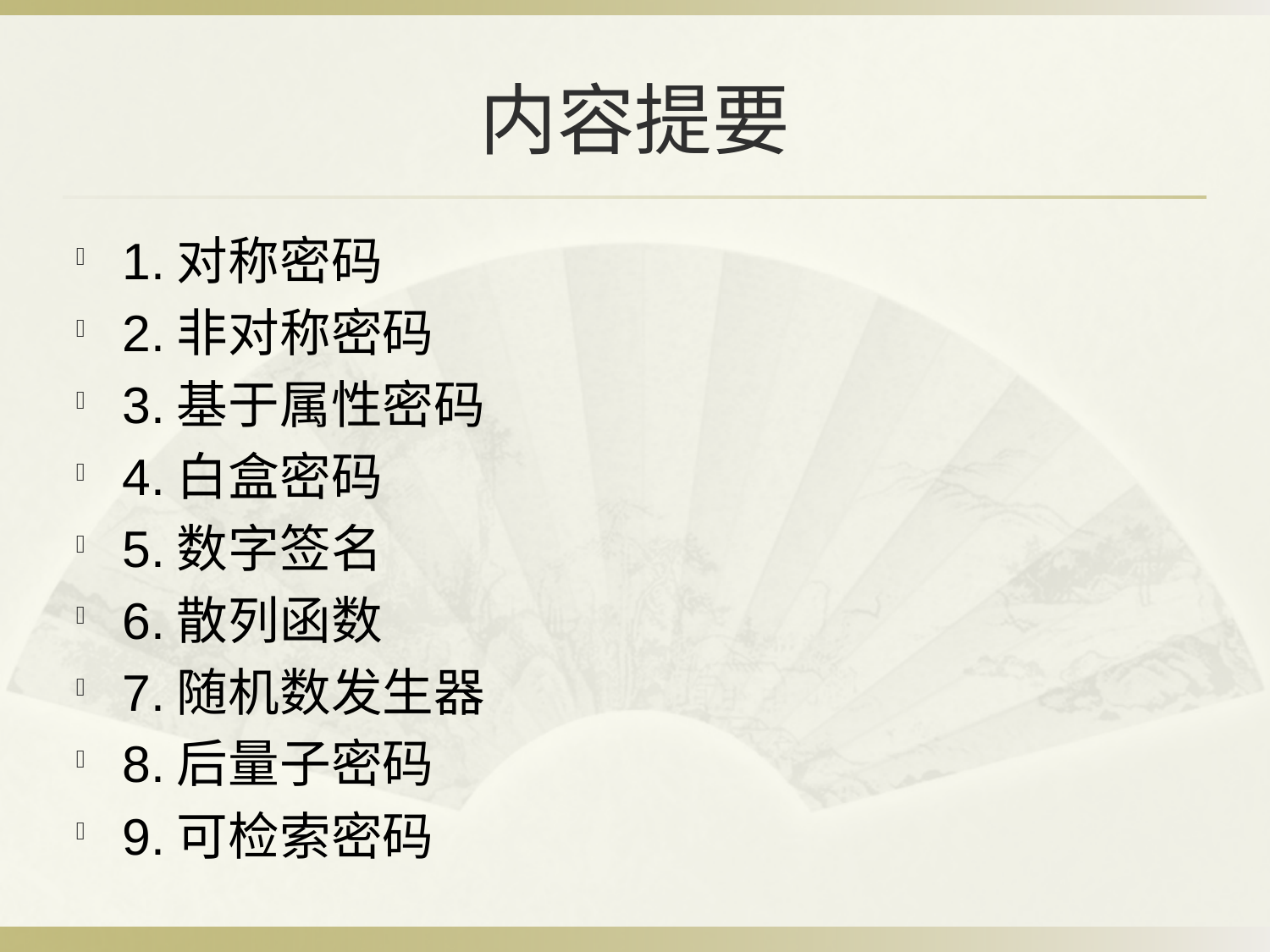

# 内容提要
1.对称密码
2.非对称密码
3.基于属性密码
4.白盒密码
5.数字签名
6.散列函数
7.随机数发生器
8.后量子密码
9.可检索密码